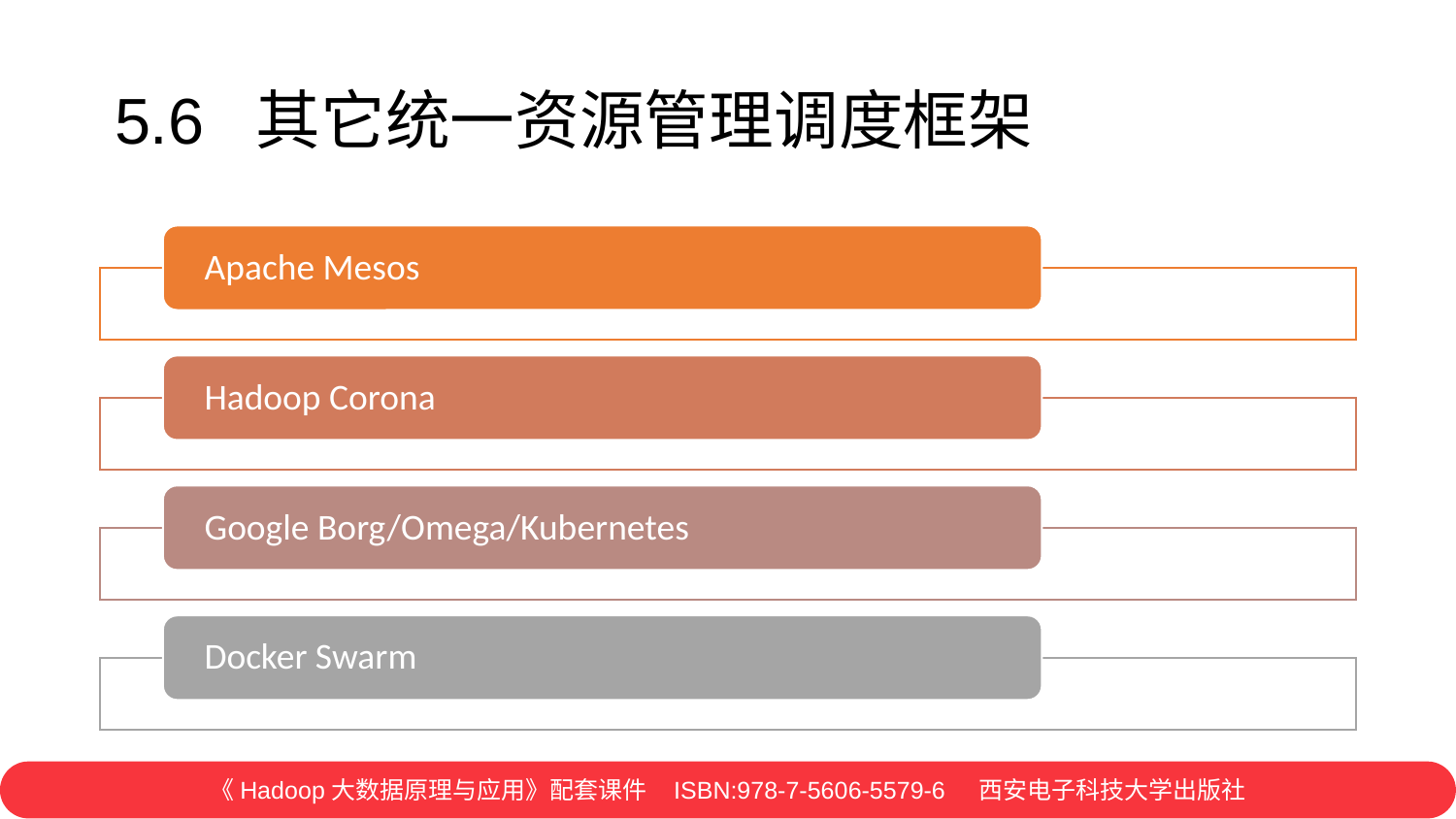

# 5.6  其它统一资源管理调度框架
Apache Mesos
Hadoop Corona
Google Borg/Omega/Kubernetes
Docker Swarm